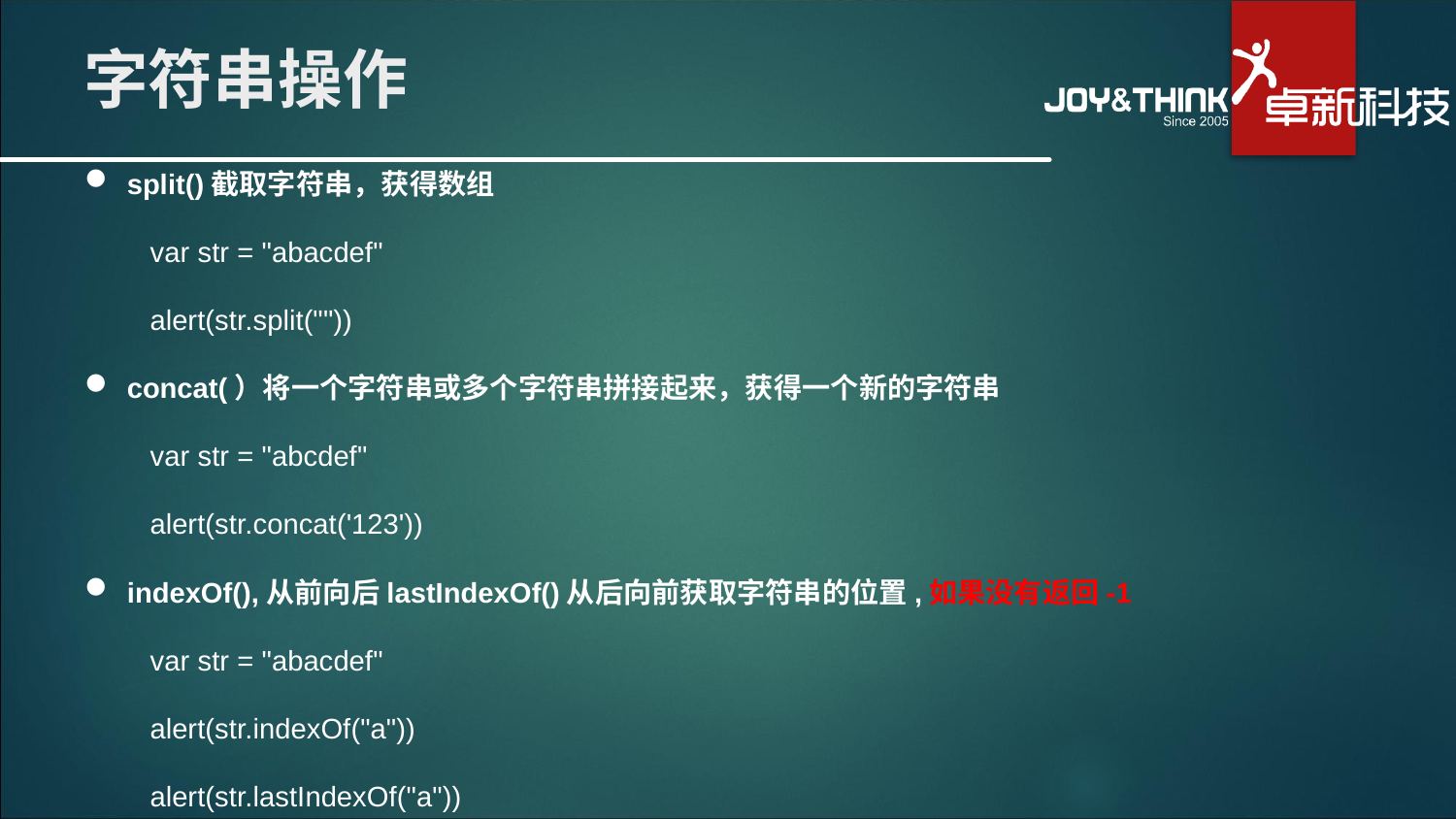

# 字符串操作
split()截取字符串，获得数组
var str = "abacdef"
alert(str.split(""))
concat(）将一个字符串或多个字符串拼接起来，获得一个新的字符串
var str = "abcdef"
alert(str.concat('123'))
indexOf(),从前向后lastIndexOf()从后向前获取字符串的位置,如果没有返回-1
var str = "abacdef"
alert(str.indexOf("a"))
alert(str.lastIndexOf("a"))